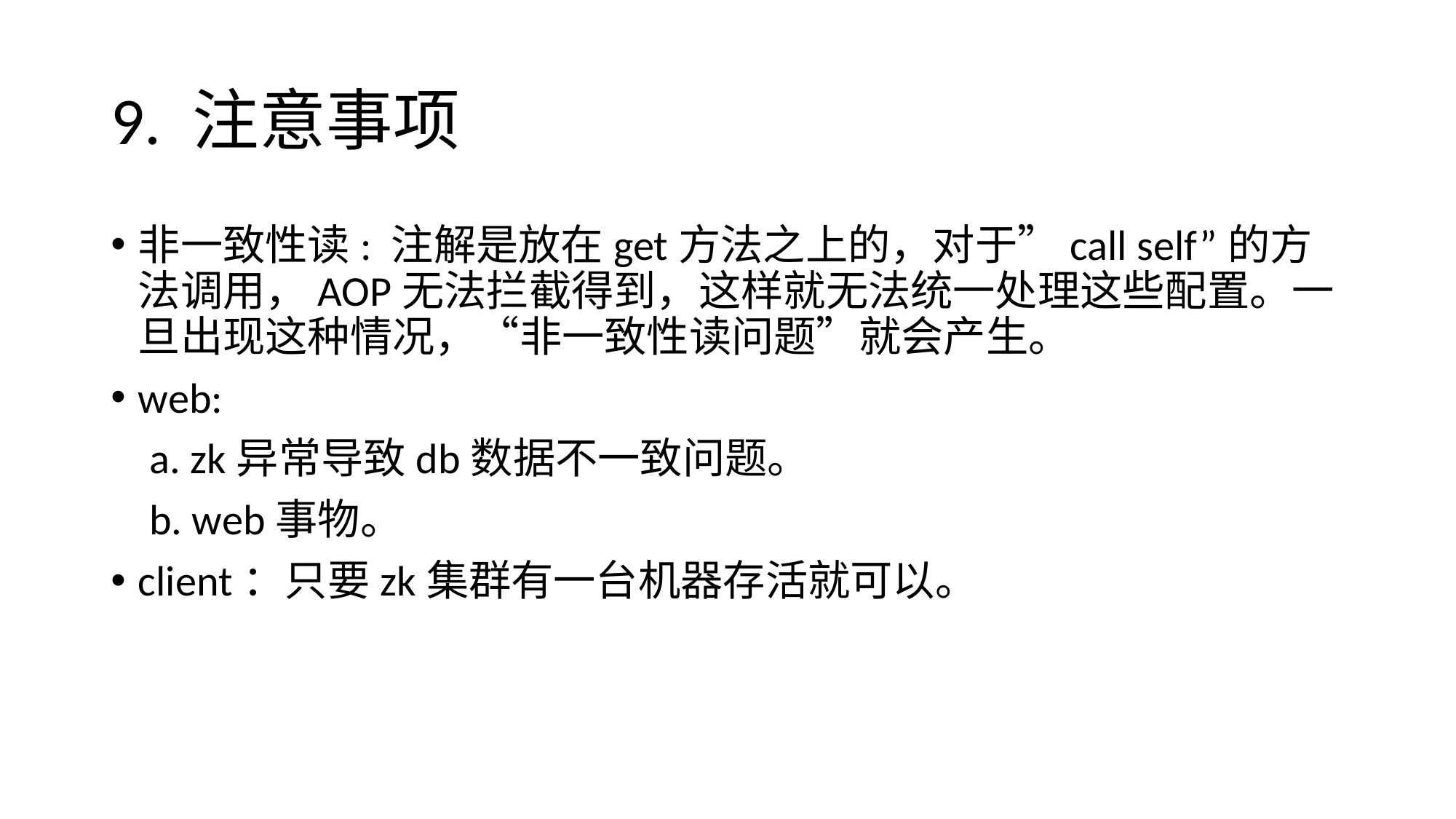

# 9. 注意事项
非一致性读: 注解是放在get方法之上的，对于”call self”的方法调用，AOP无法拦截得到，这样就无法统一处理这些配置。一旦出现这种情况，“非一致性读问题”就会产生。
web:
    a. zk异常导致db数据不一致问题。
    b. web事物。
client：只要zk集群有一台机器存活就可以。